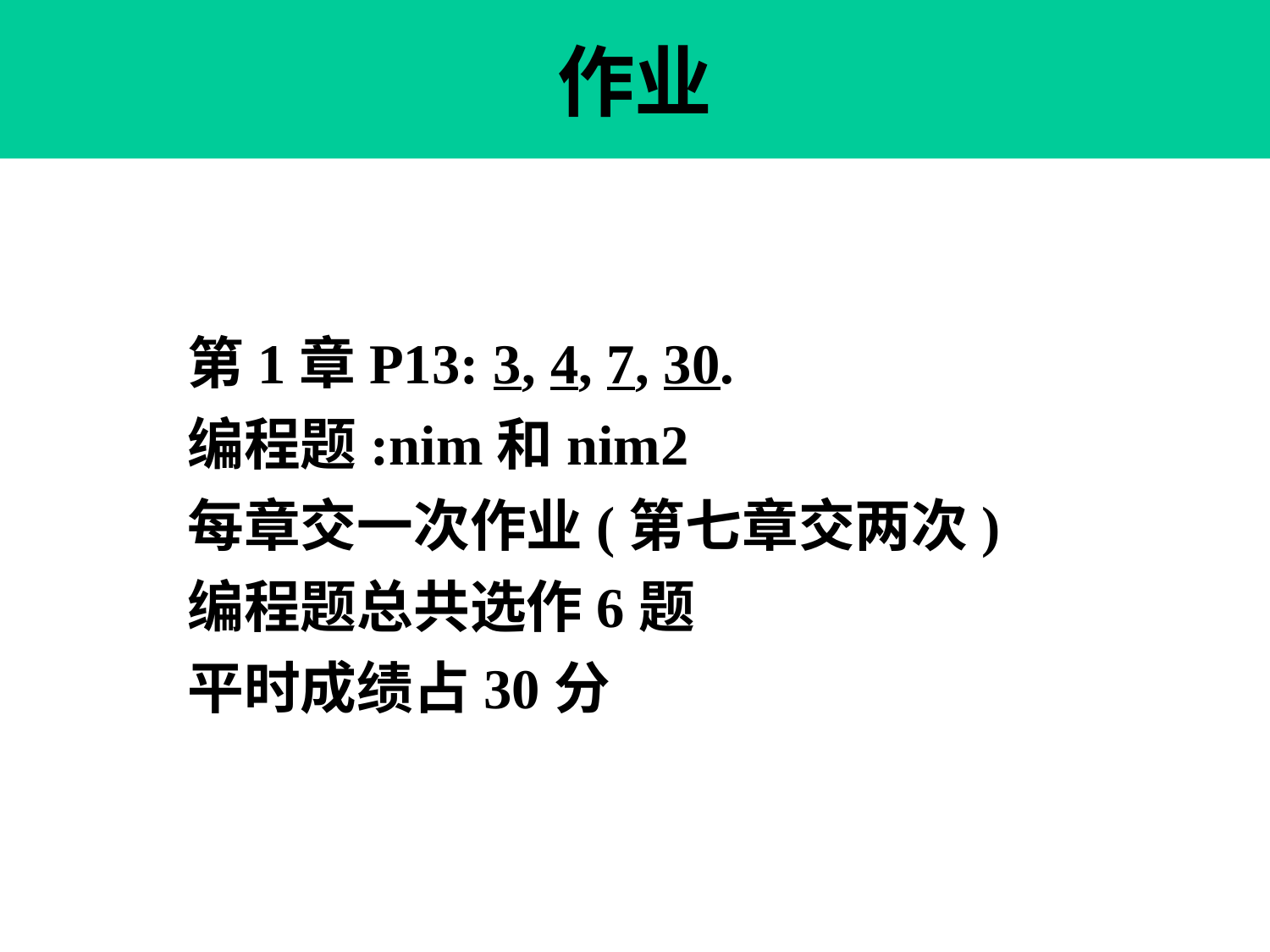

# 作业
第1章P13: 3, 4, 7, 30.
编程题:nim和nim2
每章交一次作业(第七章交两次)
编程题总共选作6题
平时成绩占30分